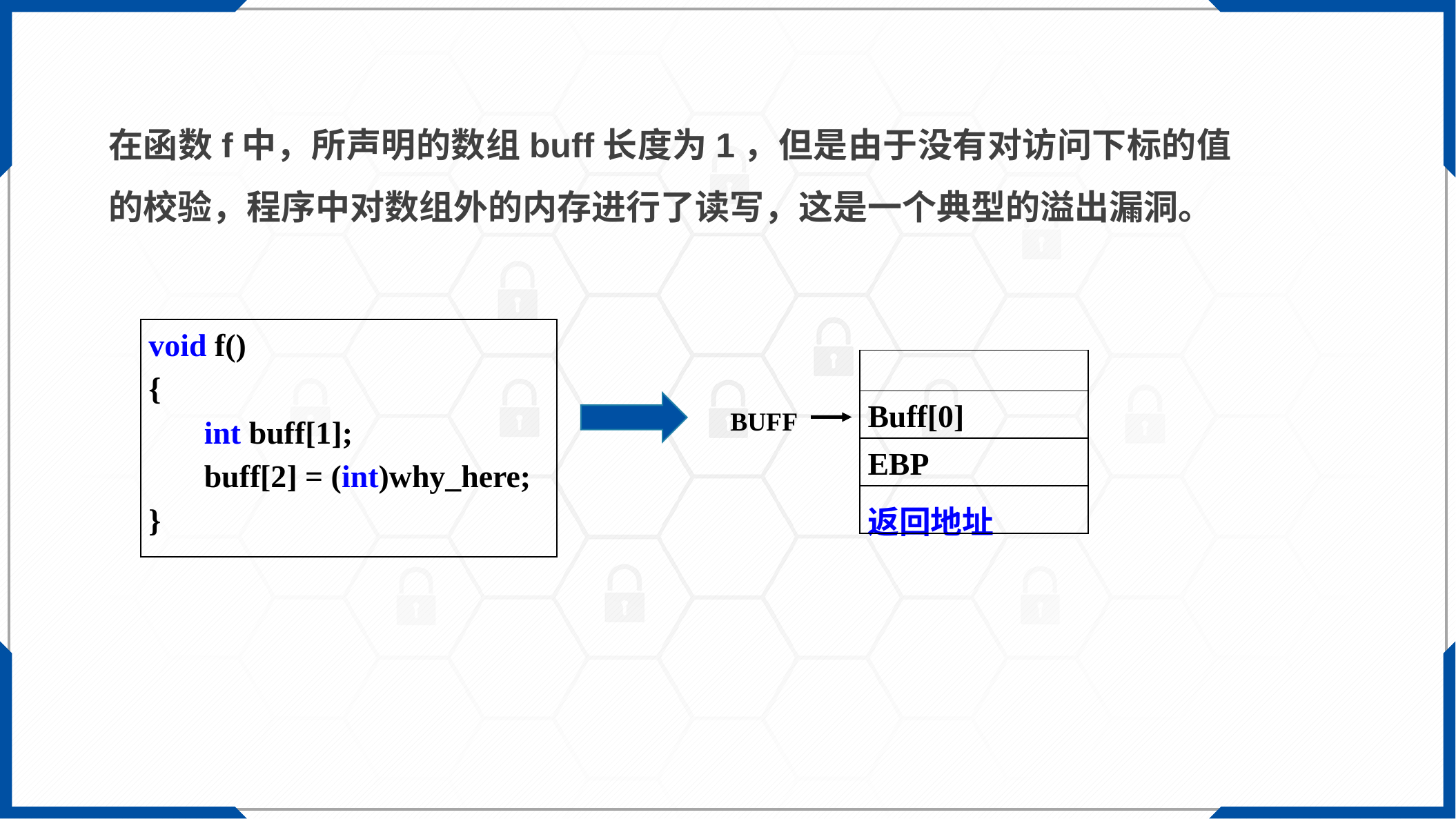

在函数f中，所声明的数组buff长度为1，但是由于没有对访问下标的值的校验，程序中对数组外的内存进行了读写，这是一个典型的溢出漏洞。
| void f() { int buff[1]; buff[2] = (int)why\_here; } |
| --- |
|  |
| --- |
| Buff[0] |
| EBP |
| 返回地址 |
BUFF